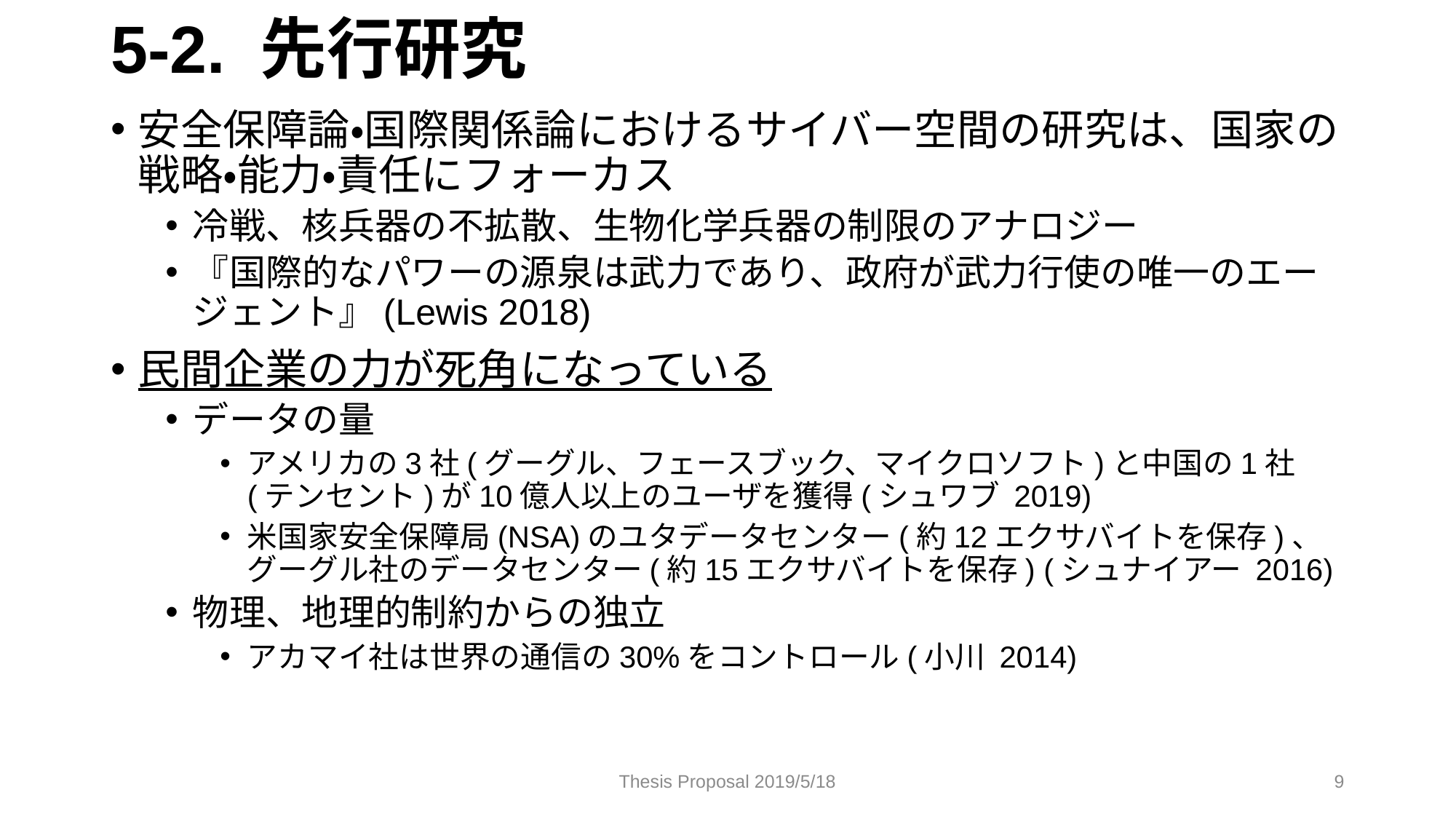

# 5-2. 先行研究
安全保障論・国際関係論におけるサイバー空間の研究は、国家の戦略・能力・責任にフォーカス
冷戦、核兵器の不拡散、生物化学兵器の制限のアナロジー
『国際的なパワーの源泉は武力であり、政府が武力行使の唯一のエージェント』(Lewis 2018)
民間企業の力が死角になっている
データの量
アメリカの3社(グーグル、フェースブック、マイクロソフト)と中国の1社(テンセント)が10億人以上のユーザを獲得(シュワブ 2019)
米国家安全保障局(NSA)のユタデータセンター(約12エクサバイトを保存)、グーグル社のデータセンター(約15エクサバイトを保存) (シュナイアー 2016)
物理、地理的制約からの独立
アカマイ社は世界の通信の30%をコントロール(小川 2014)
Thesis Proposal 2019/5/18
9